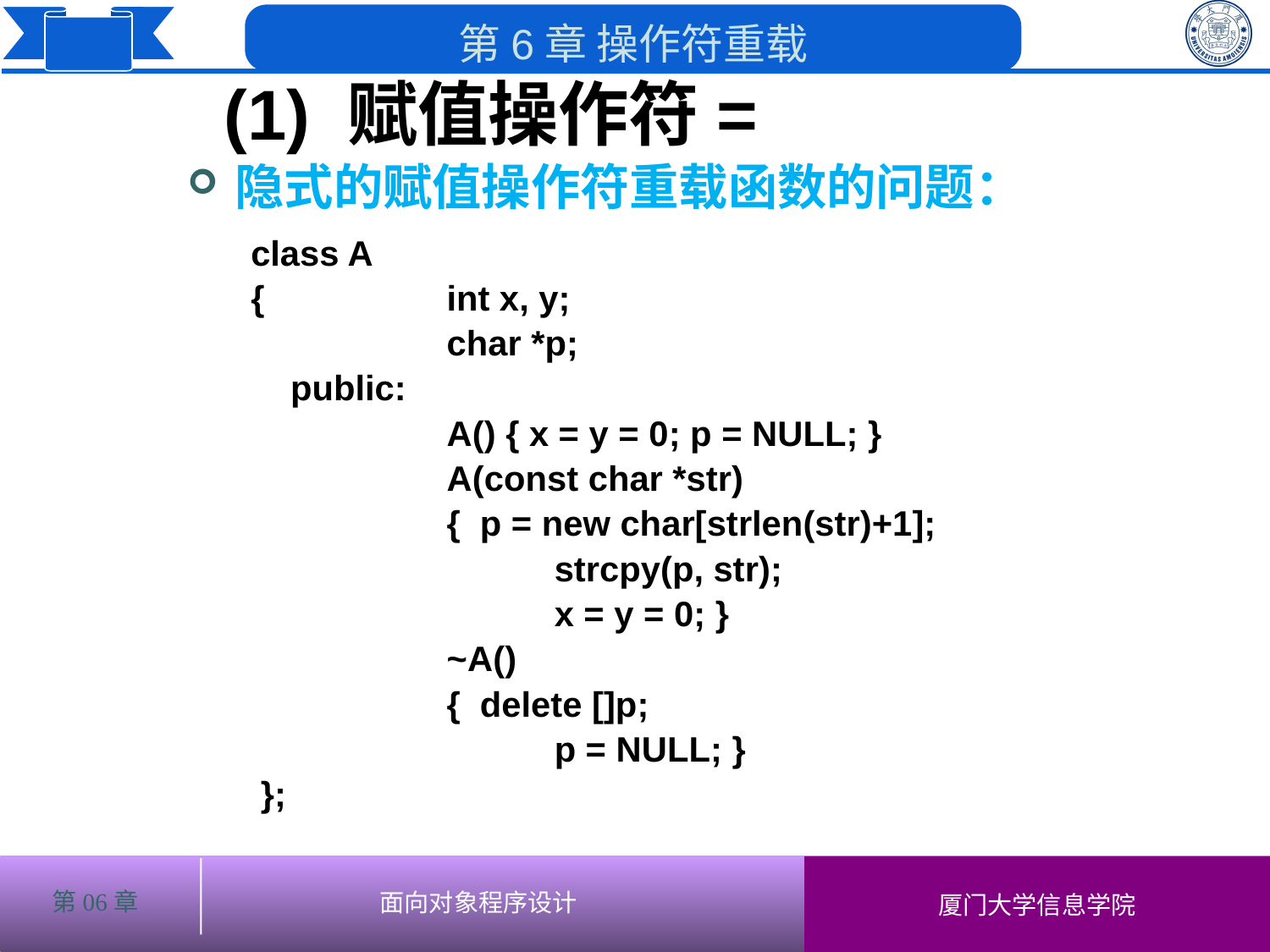

(1) 赋值操作符=
隐式的赋值操作符重载函数的问题：
class A
{		   int x, y;
		   char *p;
	public:
		   A() { x = y = 0; p = NULL; }
		   A(const char *str)
		   {  p = new char[strlen(str)+1];
			 strcpy(p, str);
			 x = y = 0; }
		   ~A()
		   {  delete []p;
			 p = NULL; }
 };
27